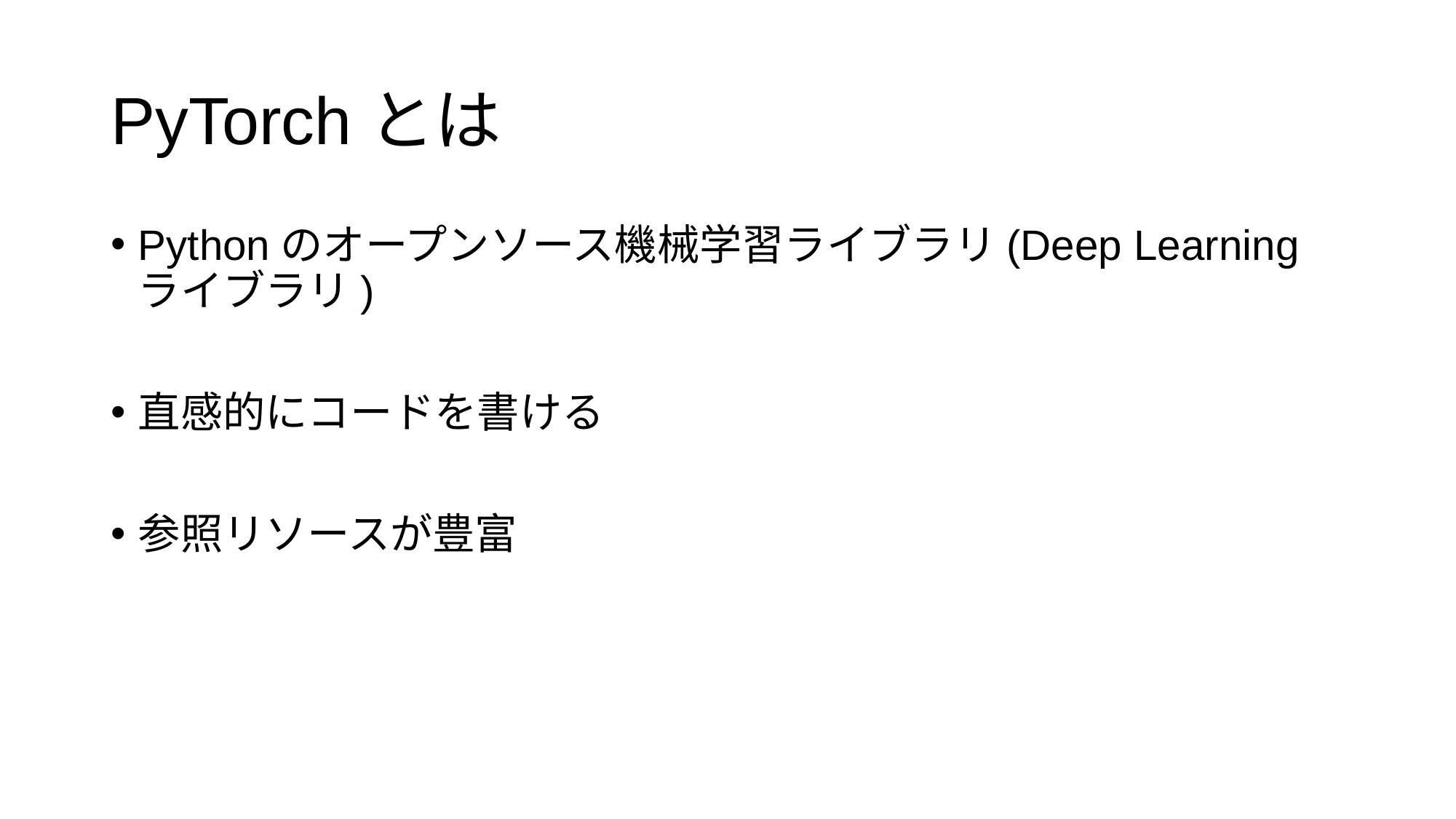

# PyTorchとは
Pythonのオープンソース機械学習ライブラリ(Deep Learningライブラリ)

直感的にコードを書ける

参照リソースが豊富